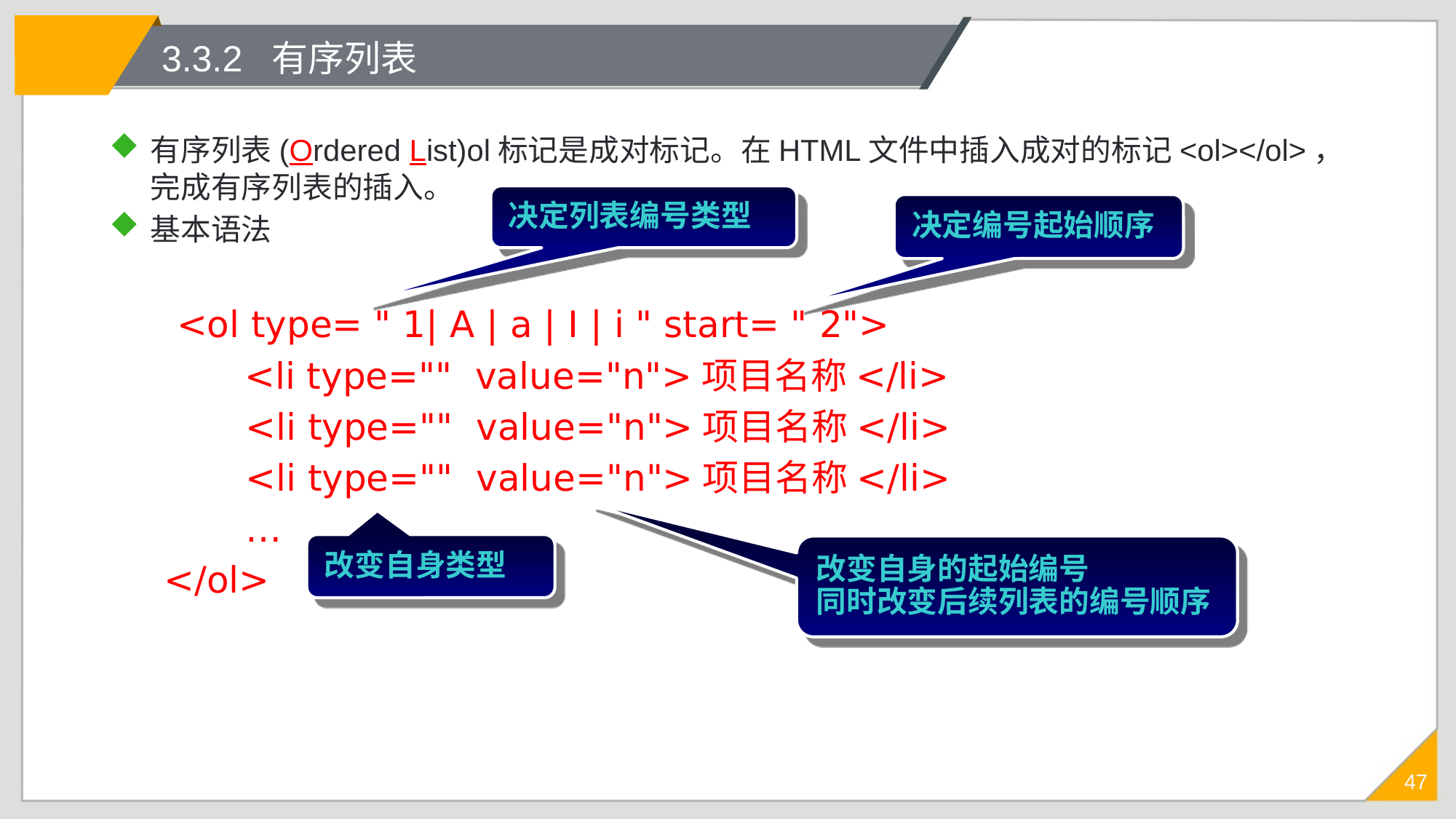

# 3.3.2  有序列表
有序列表(Ordered List)ol标记是成对标记。在HTML文件中插入成对的标记<ol></ol>，完成有序列表的插入。
基本语法

 <ol type= " 1| A | a | I | i " start= " 2">
	    <li type=""  value="n">项目名称</li>
       <li type=""  value="n">项目名称</li>
       <li type=""  value="n">项目名称</li>
       …
</ol>
决定列表编号类型
决定编号起始顺序
改变自身类型
改变自身的起始编号
同时改变后续列表的编号顺序